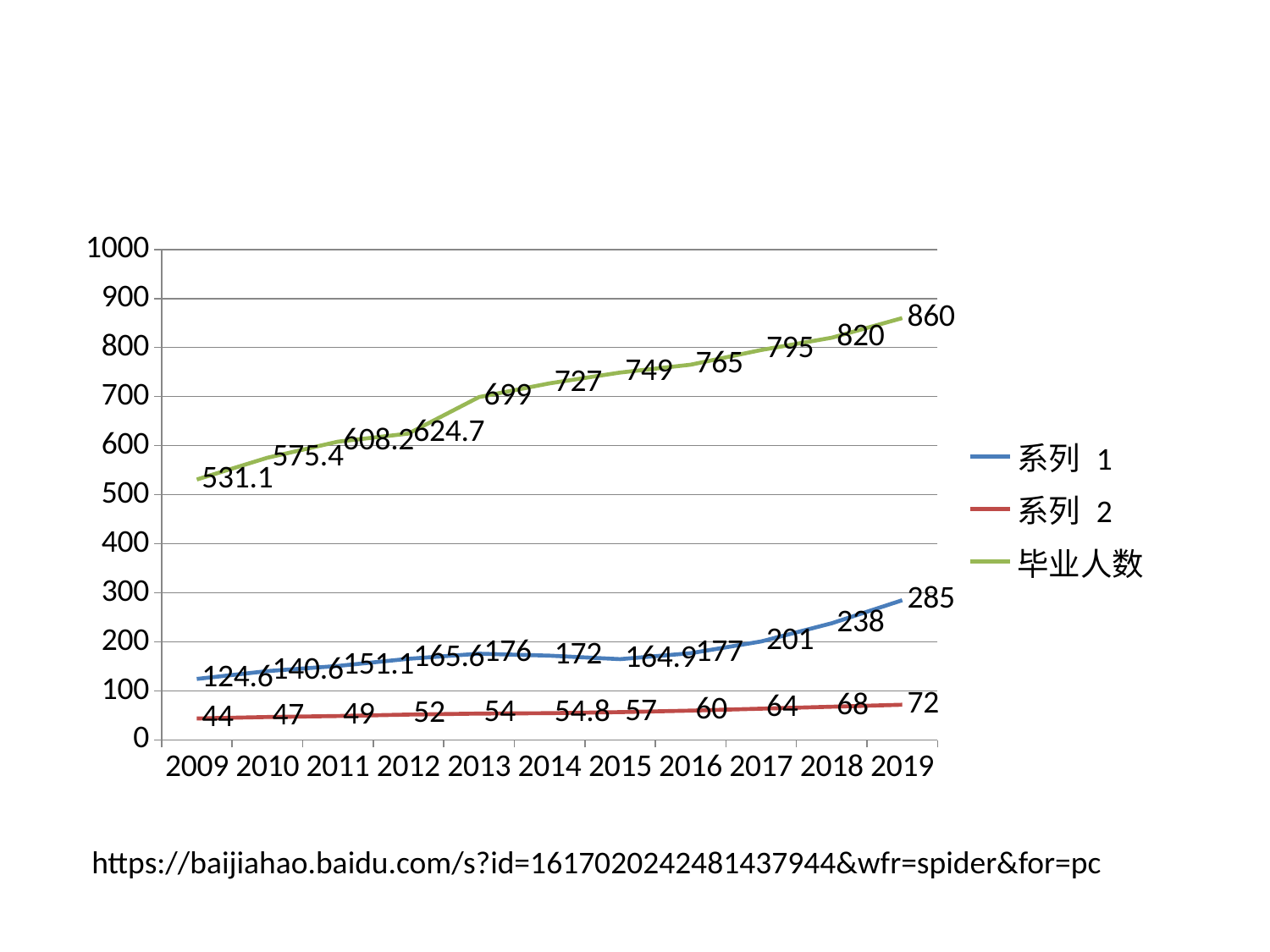

#

### Chart

| Category | 系列 1 | 系列 2 | 毕业人数 |
|---|---|---|---|
| 2009 | 124.6 | 44.0 | 531.1 |
| 2010 | 140.6 | 47.0 | 575.4 |
| 2011 | 151.1 | 49.0 | 608.2 |
| 2012 | 165.6 | 52.0 | 624.7 |
| 2013 | 176.0 | 54.0 | 699.0 |
| 2014 | 172.0 | 54.8 | 727.0 |
| 2015 | 164.9 | 57.0 | 749.0 |
| 2016 | 177.0 | 60.0 | 765.0 |
| 2017 | 201.0 | 64.0 | 795.0 |
| 2018 | 238.0 | 68.0 | 820.0 |
| 2019 | 285.0 | 72.0 | 860.0 |
https://baijiahao.baidu.com/s?id=1617020242481437944&wfr=spider&for=pc